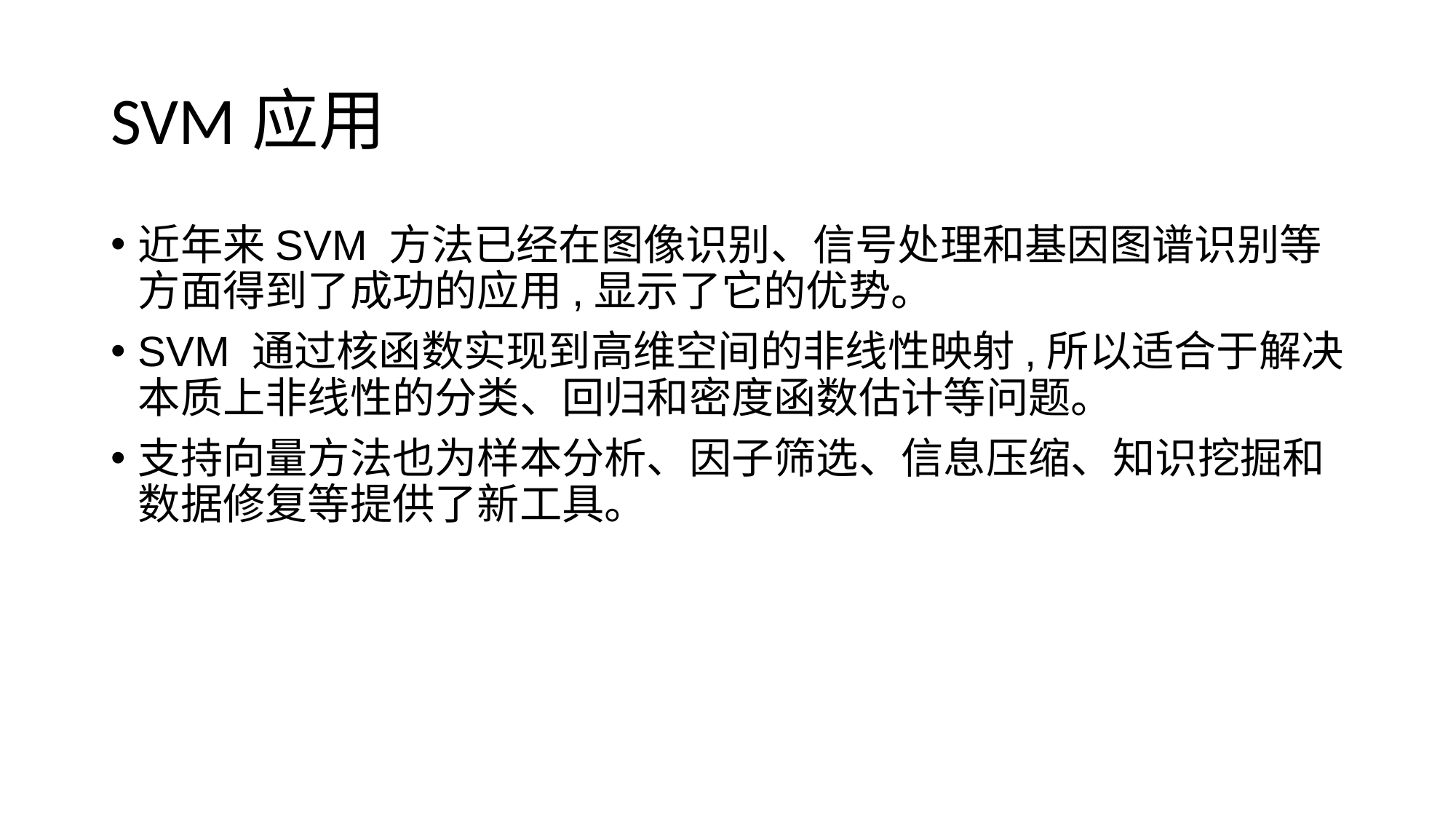

# SVM应用
近年来SVM 方法已经在图像识别、信号处理和基因图谱识别等方面得到了成功的应用,显示了它的优势。
SVM 通过核函数实现到高维空间的非线性映射,所以适合于解决本质上非线性的分类、回归和密度函数估计等问题。
支持向量方法也为样本分析、因子筛选、信息压缩、知识挖掘和数据修复等提供了新工具。